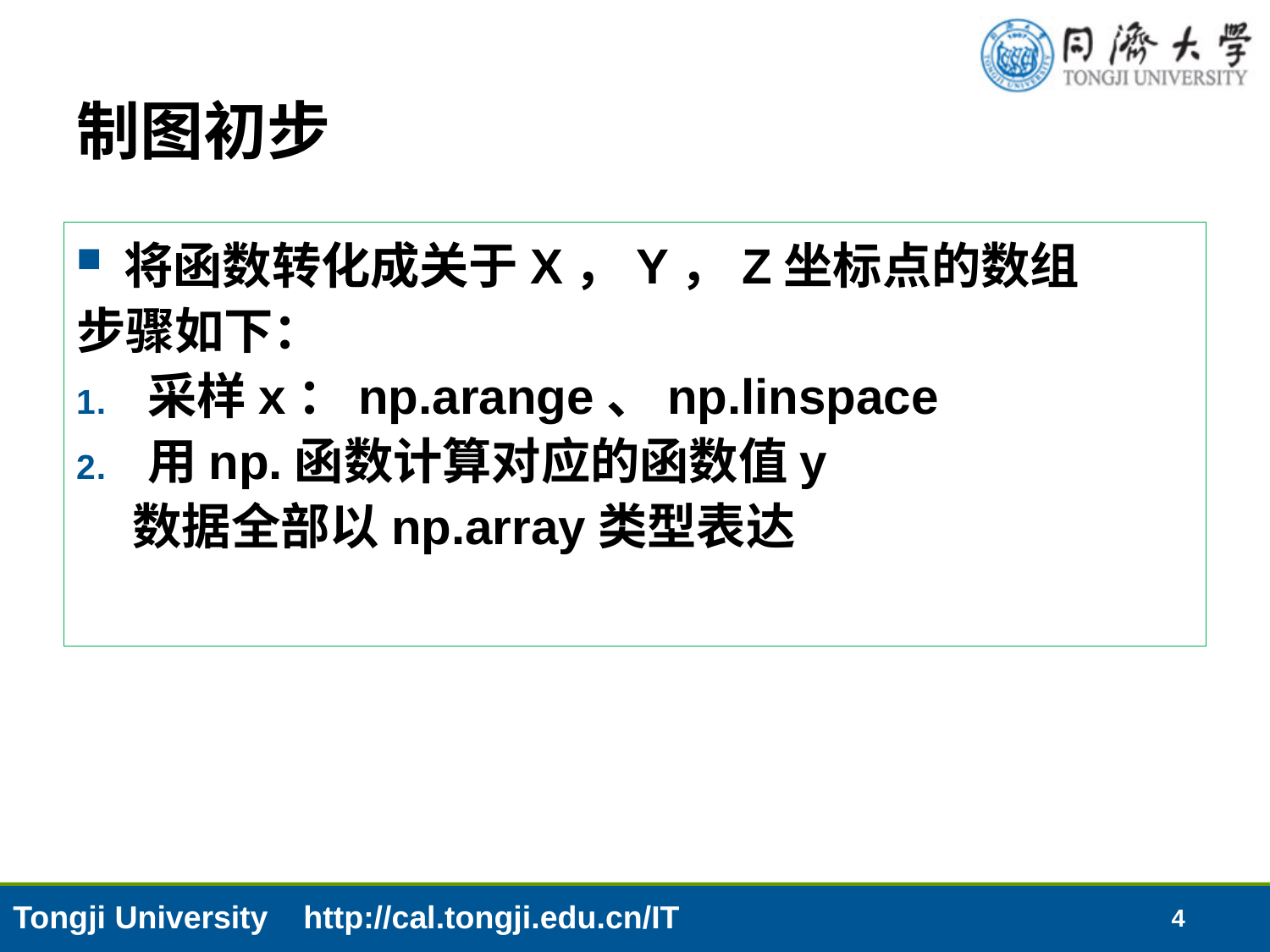

# 制图初步
将函数转化成关于X，Y，Z坐标点的数组
步骤如下：
采样x：np.arange、np.linspace
用np.函数计算对应的函数值y
    数据全部以np.array类型表达